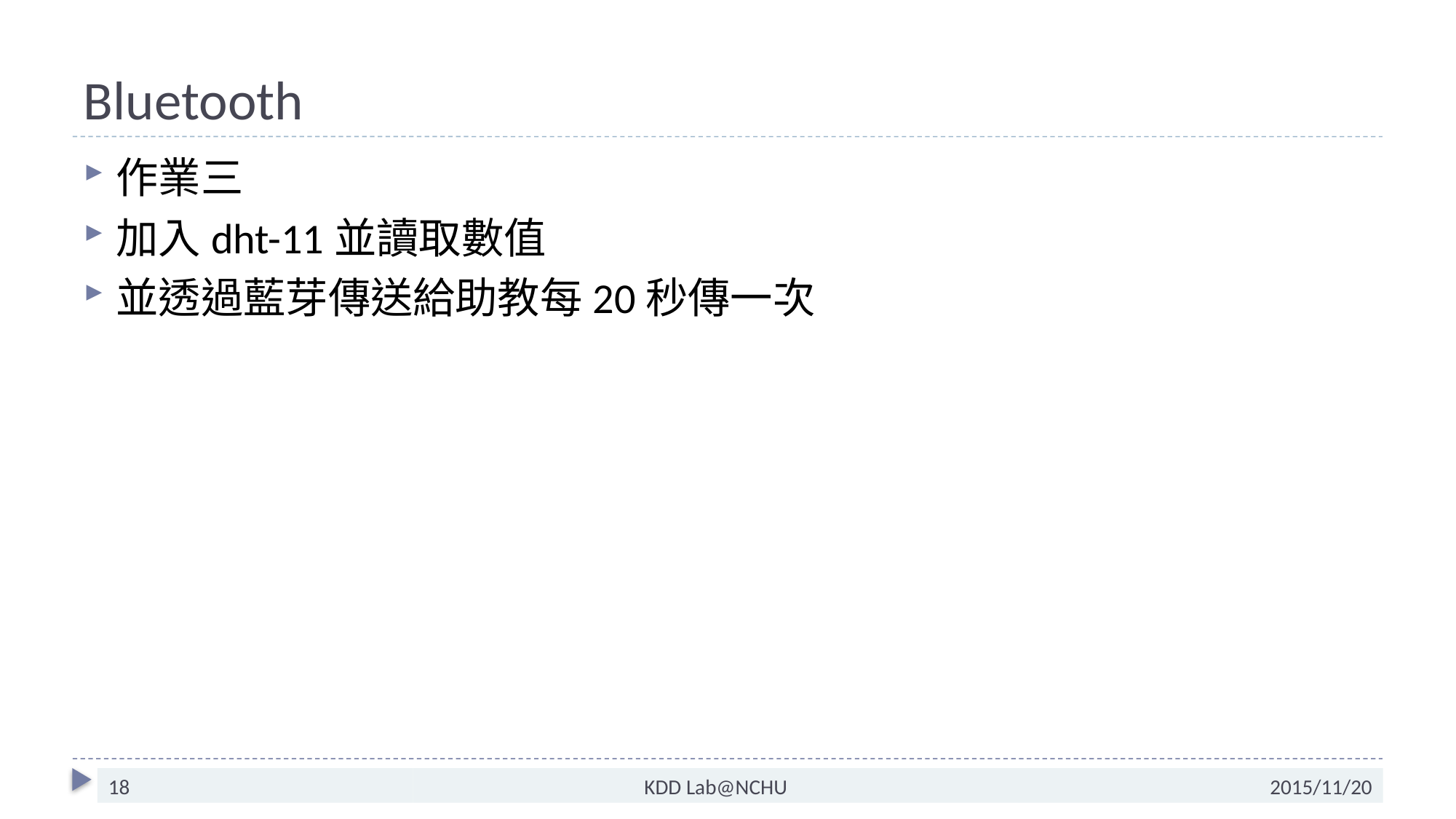

# Bluetooth
作業三
加入dht-11並讀取數值
並透過藍芽傳送給助教每20秒傳一次

18
KDD Lab@NCHU
2015/11/20